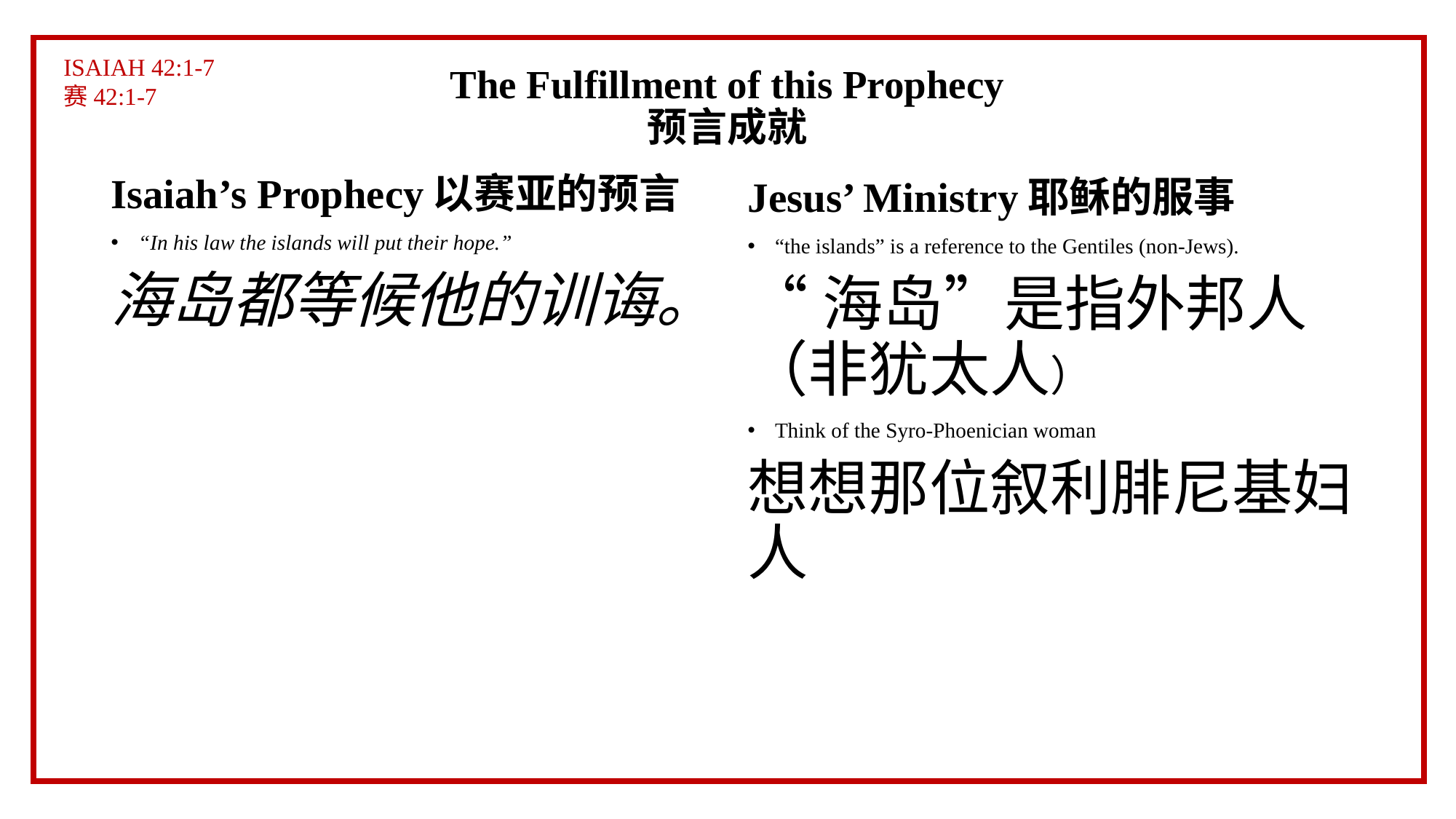

ISAIAH 42:1-7
赛42:1-7
# The Fulfillment of this Prophecy 预言成就
Isaiah’s Prophecy以赛亚的预言
Jesus’ Ministry耶稣的服事
“In his law the islands will put their hope.”
海岛都等候他的训诲。

“the islands” is a reference to the Gentiles (non-Jews).
“海岛”是指外邦人（非犹太人）
Think of the Syro-Phoenician woman
想想那位叙利腓尼基妇人